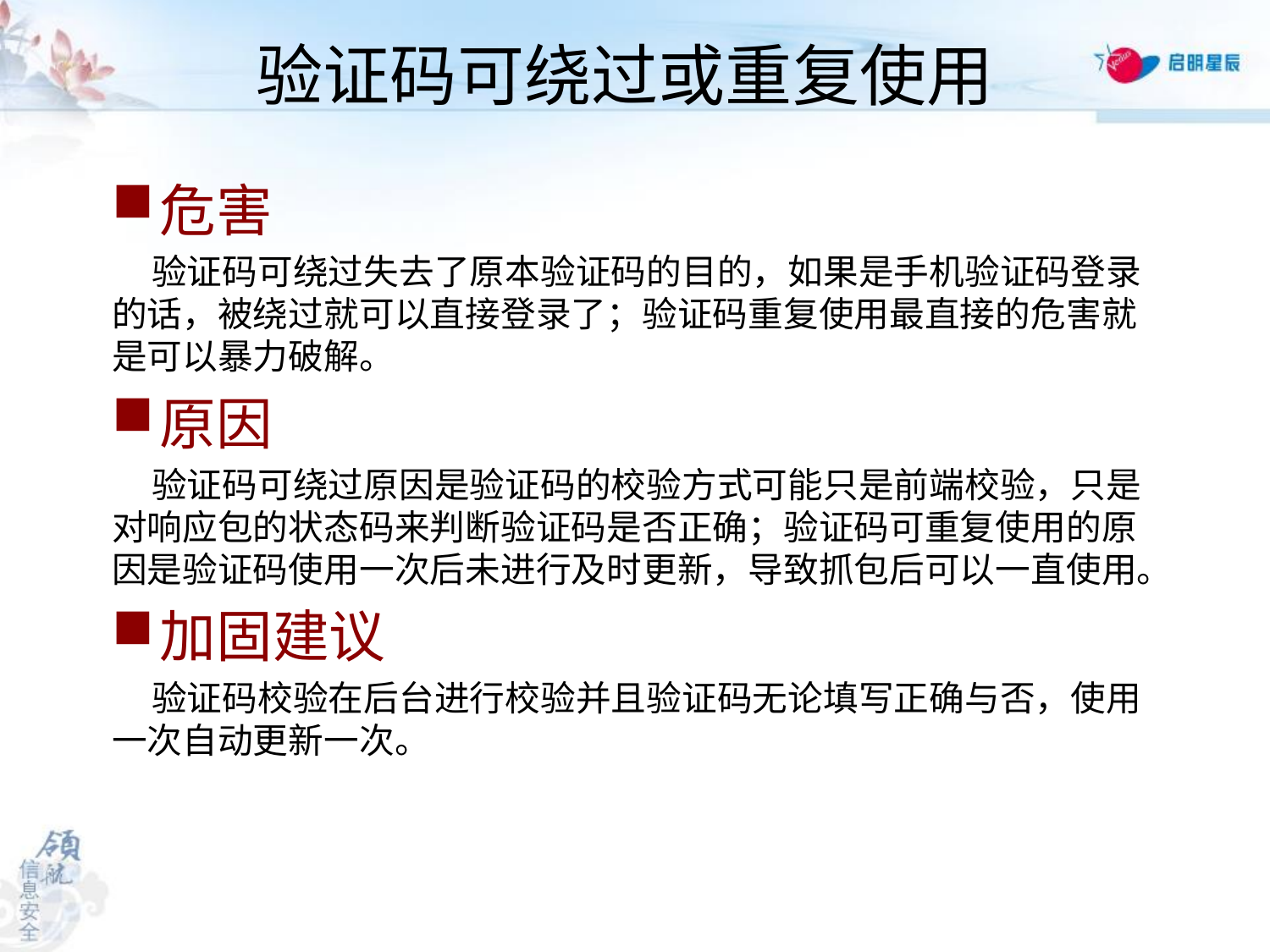

# 验证码可绕过或重复使用
危害
    验证码可绕过失去了原本验证码的目的，如果是手机验证码登录的话，被绕过就可以直接登录了；验证码重复使用最直接的危害就是可以暴力破解。
原因
    验证码可绕过原因是验证码的校验方式可能只是前端校验，只是对响应包的状态码来判断验证码是否正确；验证码可重复使用的原因是验证码使用一次后未进行及时更新，导致抓包后可以一直使用。
加固建议
    验证码校验在后台进行校验并且验证码无论填写正确与否，使用一次自动更新一次。